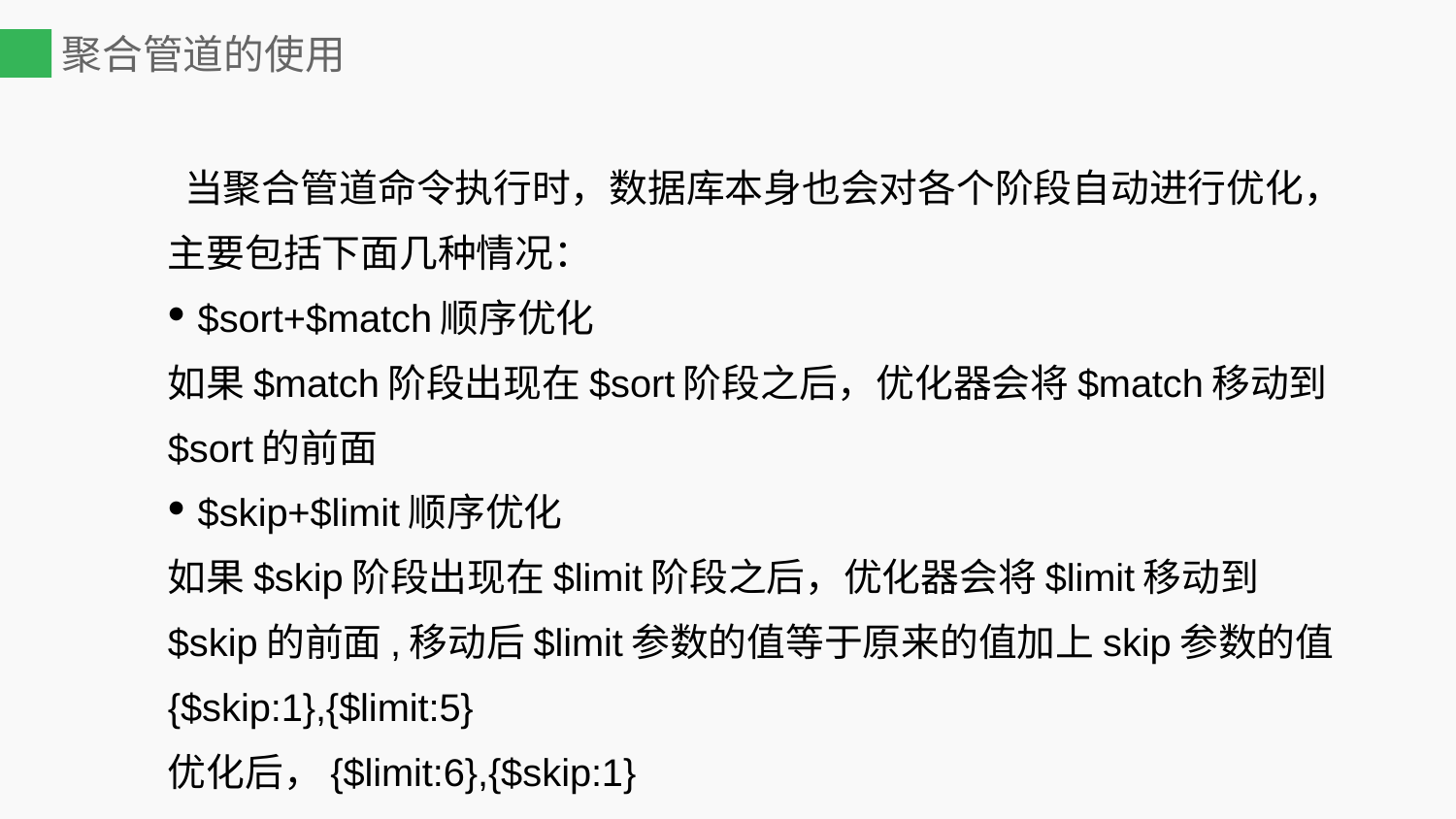

# 聚合管道的使用
 当聚合管道命令执行时，数据库本身也会对各个阶段自动进行优化，主要包括下面几种情况：
$sort+$match顺序优化
如果$match阶段出现在$sort阶段之后，优化器会将$match移动到$sort的前面
$skip+$limit顺序优化
如果$skip阶段出现在$limit阶段之后，优化器会将$limit移动到$skip的前面,移动后$limit参数的值等于原来的值加上skip参数的值
{$skip:1},{$limit:5}
优化后，{$limit:6},{$skip:1}